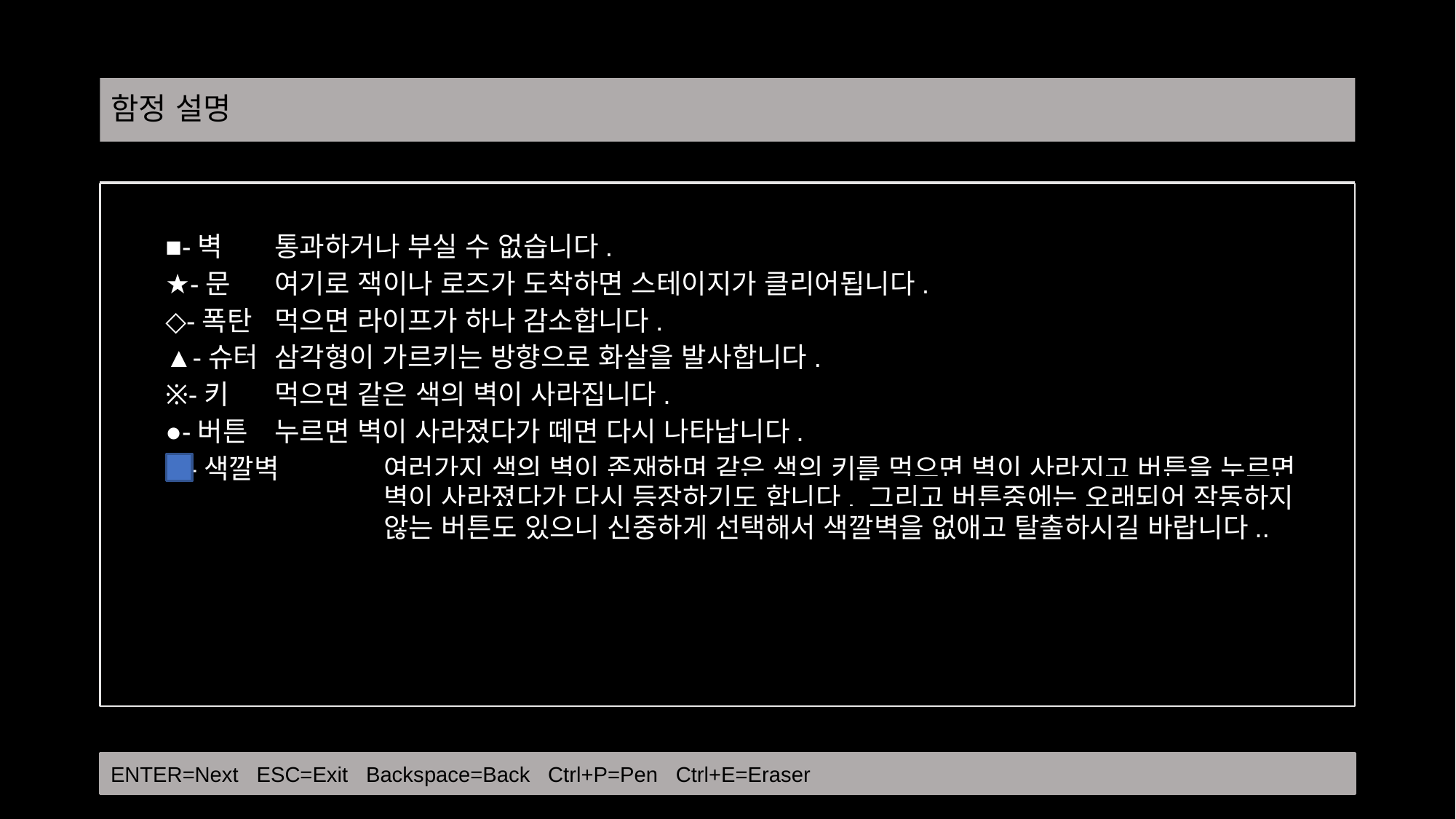

# 함정 설명

■-벽 	통과하거나 부실 수 없습니다.
★-문 	여기로 잭이나 로즈가 도착하면 스테이지가 클리어됩니다.
◇-폭탄 	먹으면 라이프가 하나 감소합니다.
▲-슈터 	삼각형이 가르키는 방향으로 화살을 발사합니다.
※-키 	먹으면 같은 색의 벽이 사라집니다.
●-버튼 	누르면 벽이 사라졌다가 떼면 다시 나타납니다.
   -색깔벽	여러가지 색의 벽이 존재하며 같은 색의 키를 먹으면 벽이 사라지고 버튼을 누르면 		벽이 사라졌다가 다시 등장하기도 합니다. 그리고 버튼중에는 오래되어 작동하지 		않는 버튼도 있으니 신중하게 선택해서 색깔벽을 없애고 탈출하시길 바랍니다..